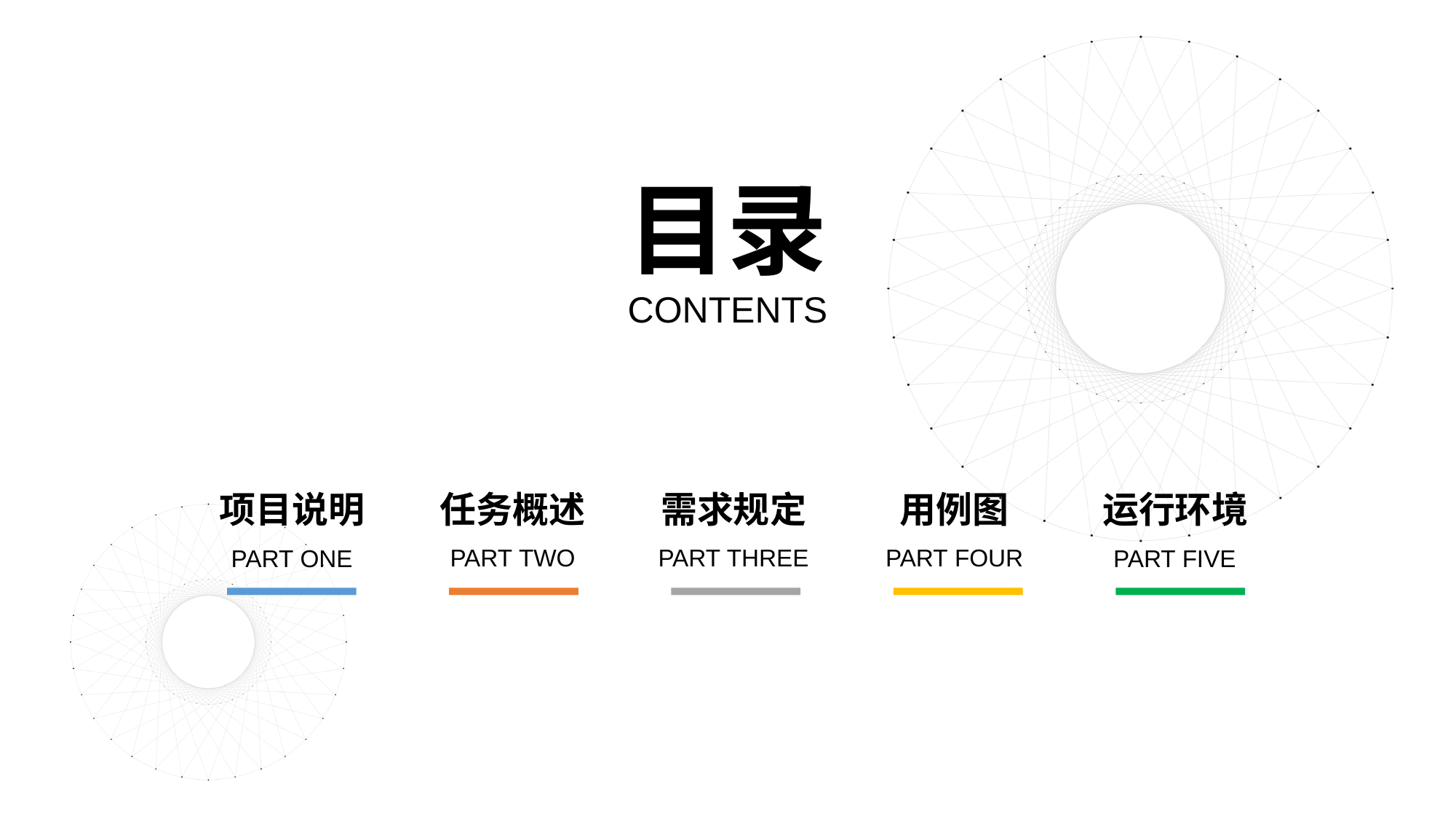

目录
CONTENTS
任务概述
需求规定
用例图
项目说明
运行环境
PART TWO
PART THREE
PART FOUR
PART ONE
PART FIVE